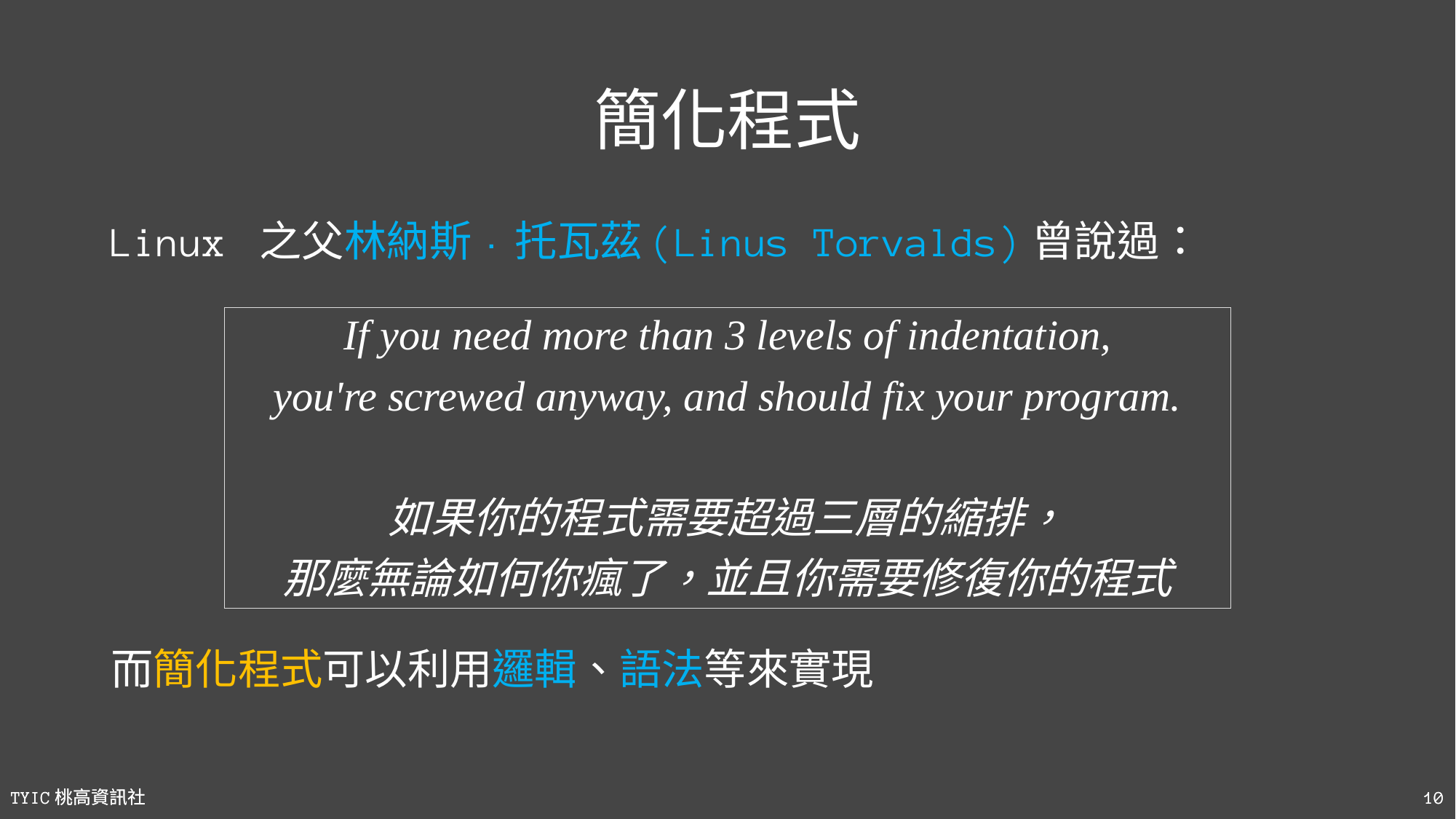

# 簡化程式
Linux 之父林納斯·托瓦茲(Linus Torvalds)曾說過：
If you need more than 3 levels of indentation,
you're screwed anyway, and should fix your program.

如果你的程式需要超過三層的縮排，
那麼無論如何你瘋了，並且你需要修復你的程式
而簡化程式可以利用邏輯、語法等來實現